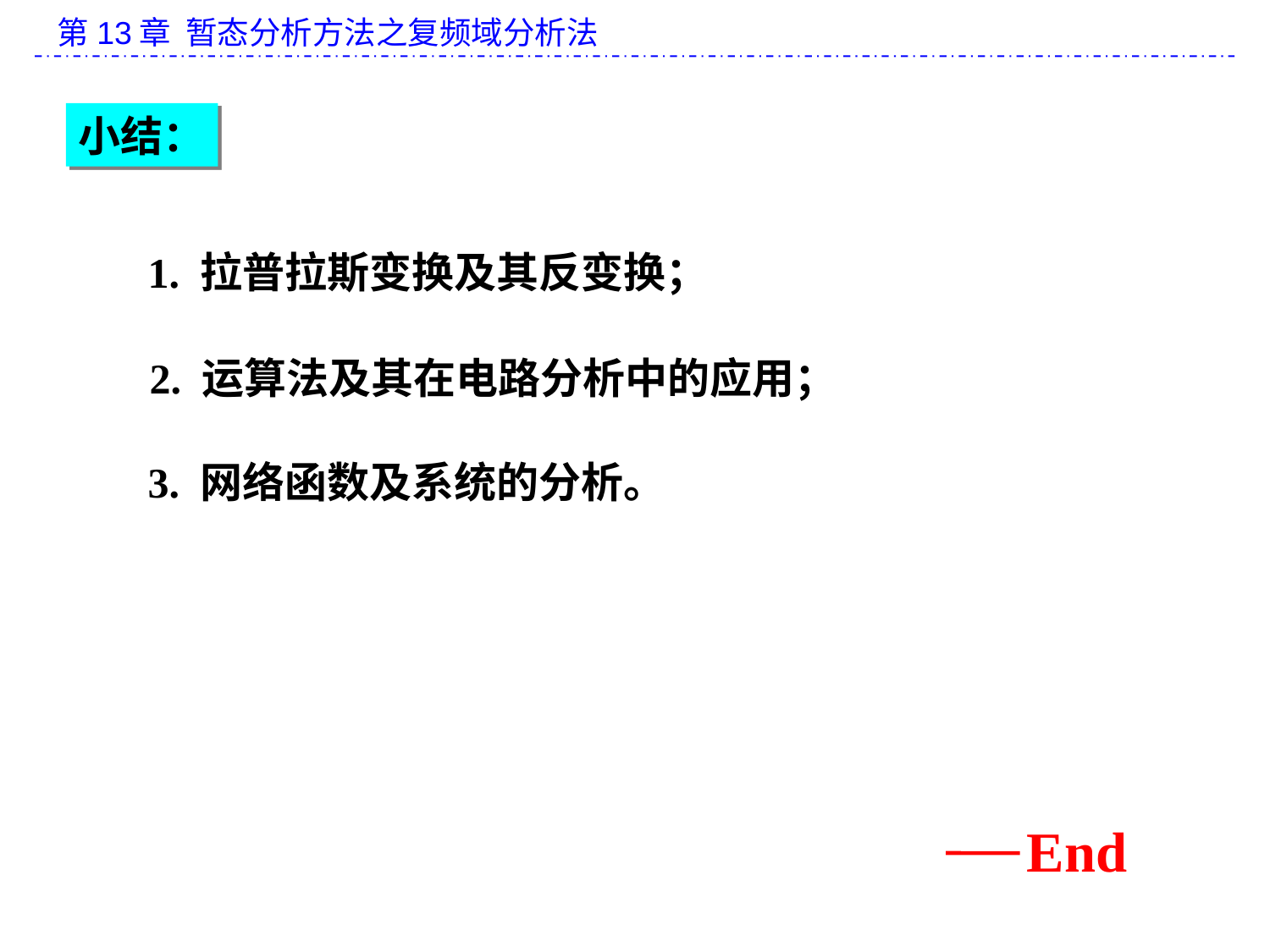

小结：
1. 拉普拉斯变换及其反变换；
2. 运算法及其在电路分析中的应用；
3. 网络函数及系统的分析。
End